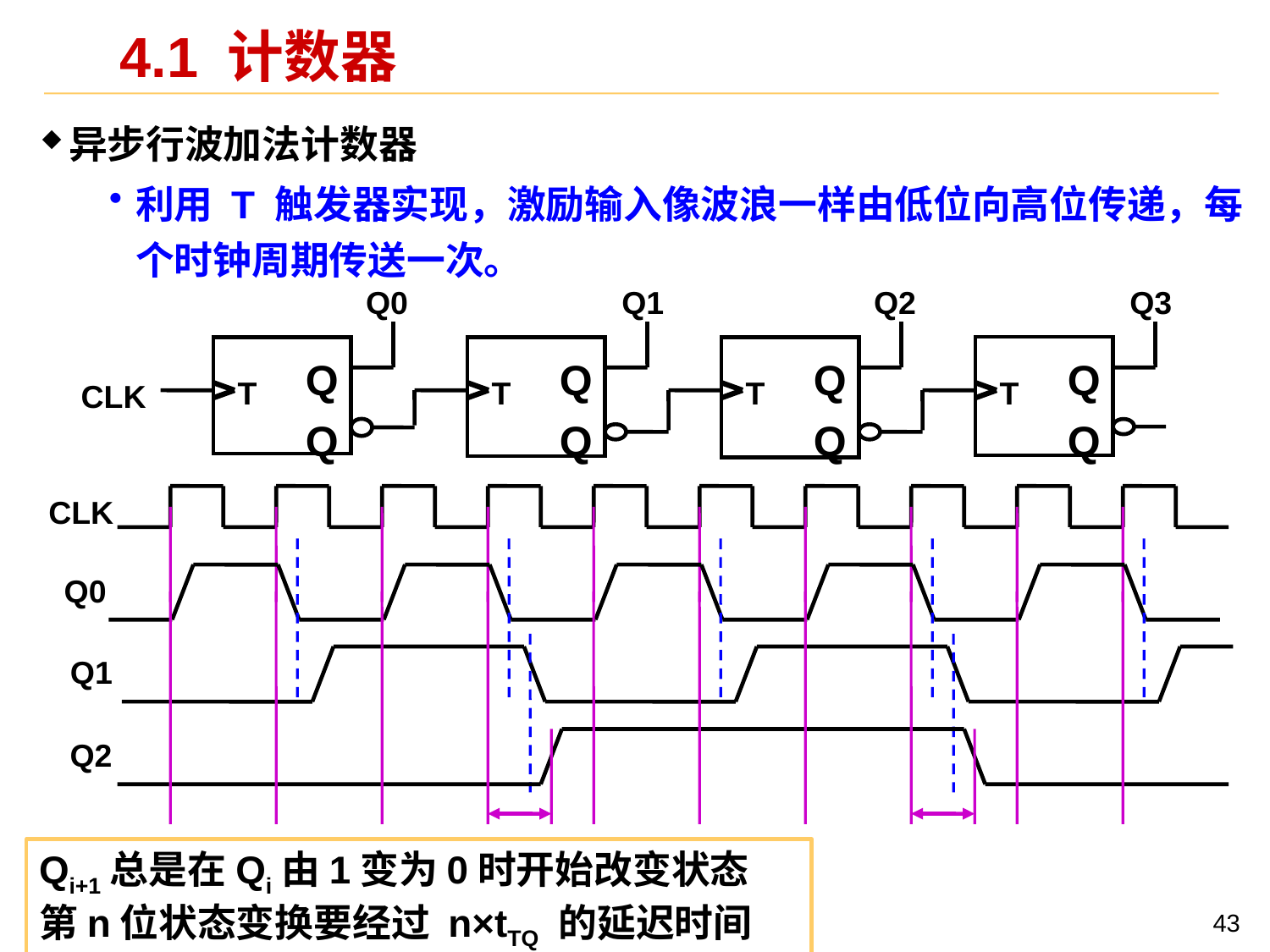

# 4.1 计数器
异步行波加法计数器
利用 T 触发器实现，激励输入像波浪一样由低位向高位传递，每个时钟周期传送一次。
Q0
Q1
Q2
Q3

Q
Q
Q
Q
Q
Q
Q
Q
T

T

T

T

CLK

CLK

Q0

Q1

Q2

Qi+1总是在Qi由1变为0时开始改变状态
第n位状态变换要经过 n×tTQ 的延迟时间
43